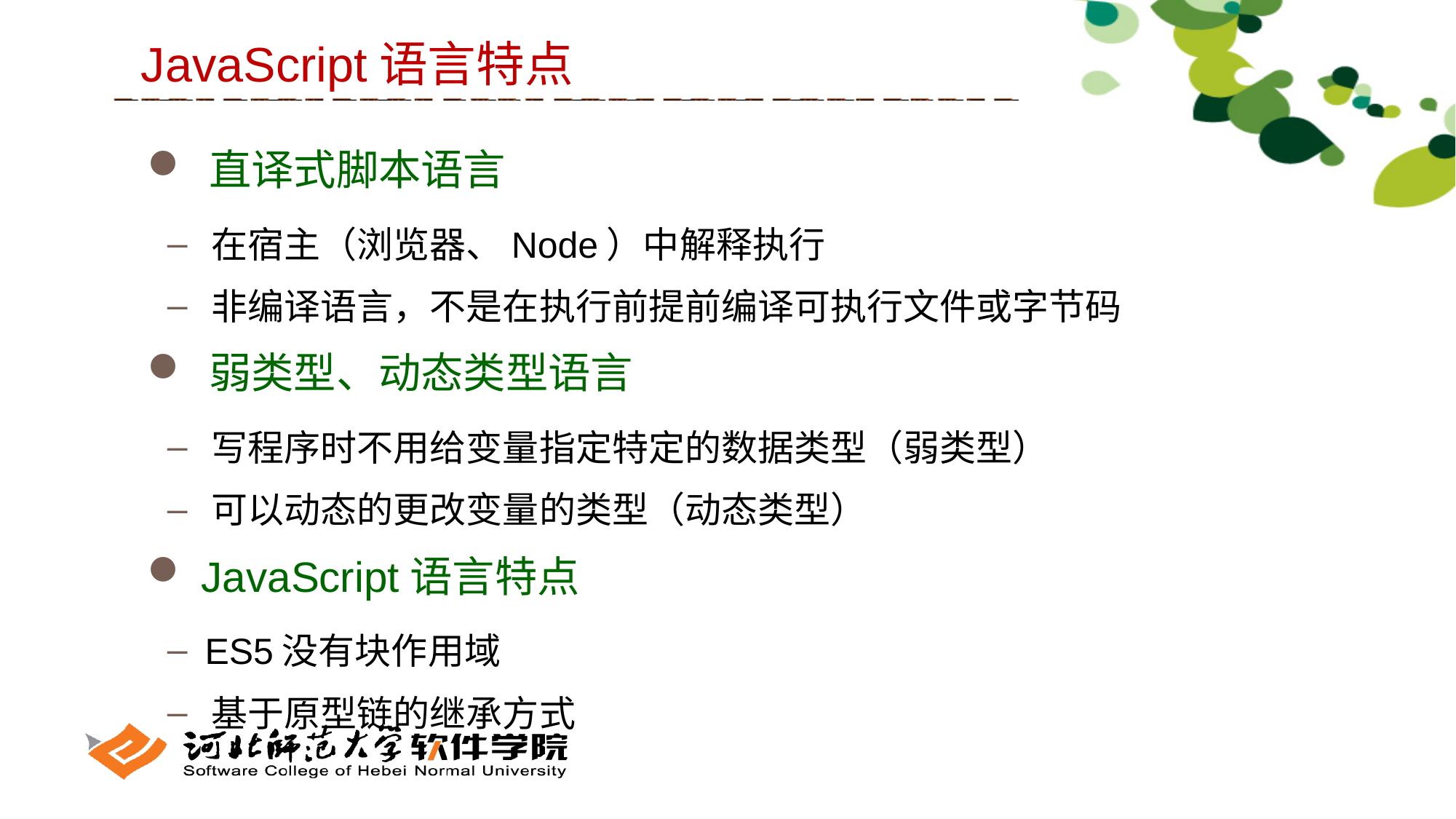

JavaScript语言特点
 直译式脚本语言
 在宿主（浏览器、Node）中解释执行
 非编译语言，不是在执行前提前编译可执行文件或字节码
 弱类型、动态类型语言
 写程序时不用给变量指定特定的数据类型（弱类型）
 可以动态的更改变量的类型（动态类型）
 JavaScript语言特点
 ES5没有块作用域
 基于原型链的继承方式